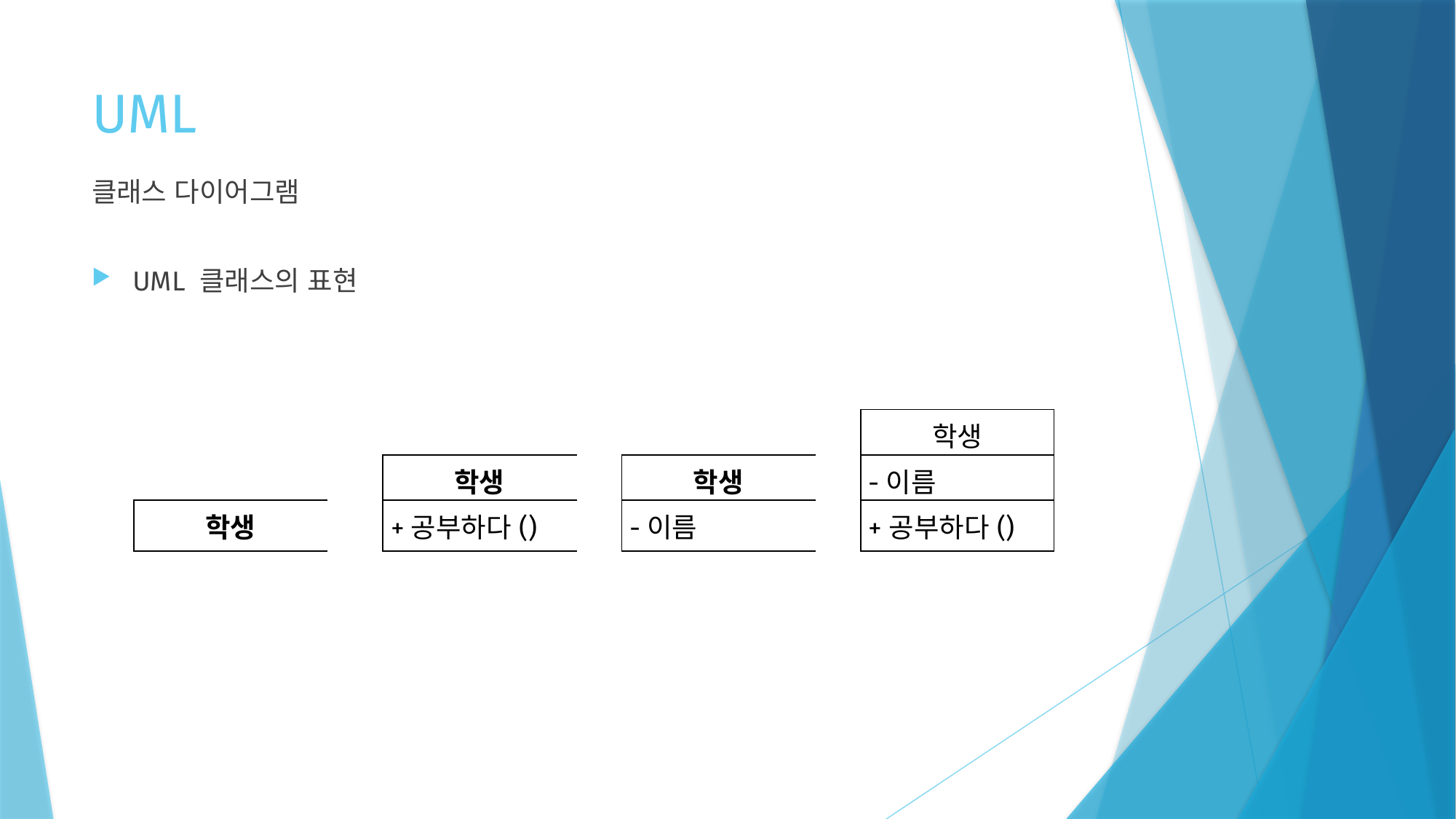

# UML
클래스 다이어그램
UML 클래스의 표현
|  |  |  |  |  |  | 학생 |
| --- | --- | --- | --- | --- | --- | --- |
|  |  | 학생 |  | 학생 |  | -이름 |
| 학생 |  | +공부하다() |  | -이름 |  | +공부하다() |